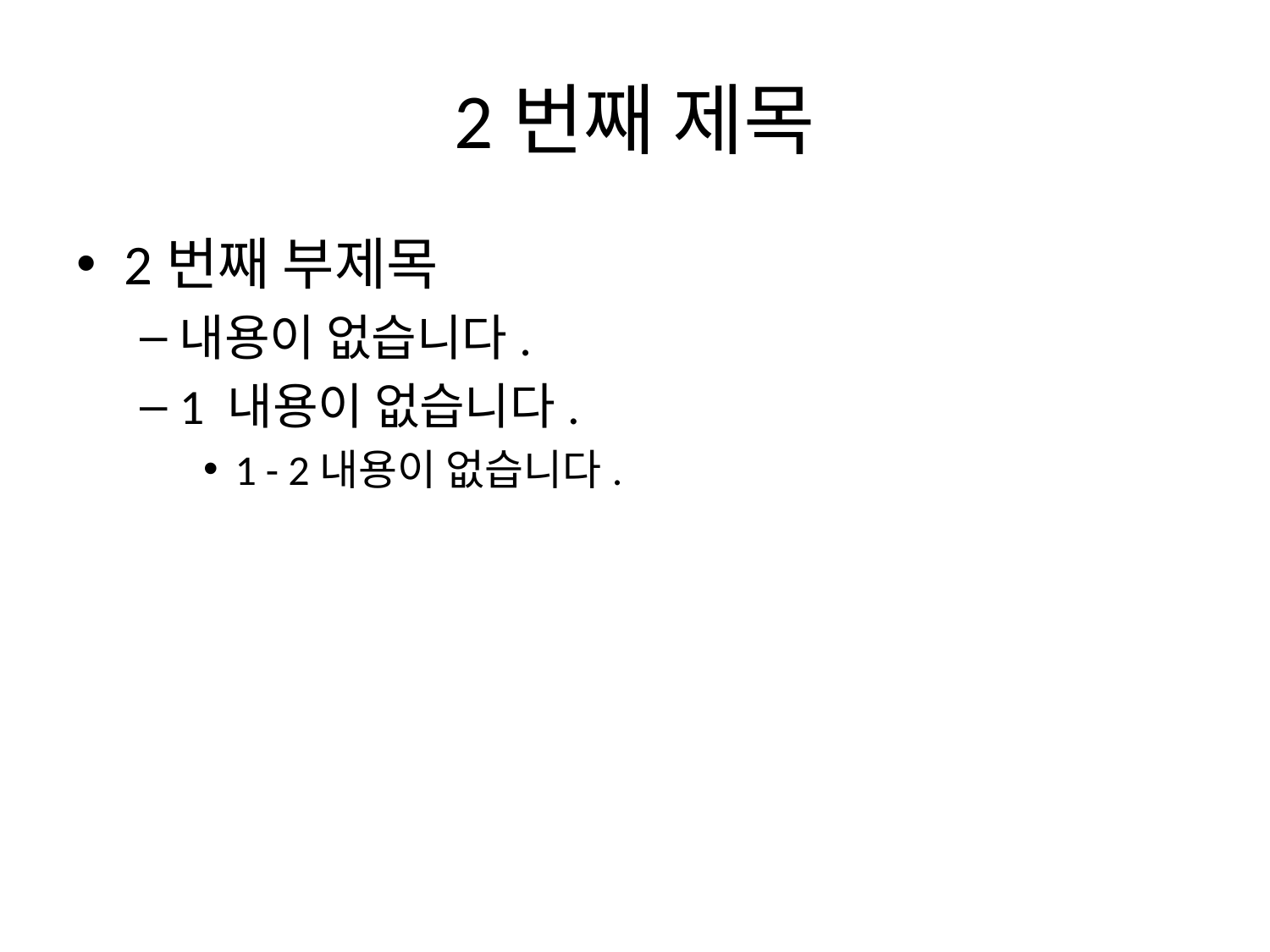

# 2번째 제목
2번째 부제목
내용이 없습니다.
1 내용이 없습니다.
1 - 2내용이 없습니다.